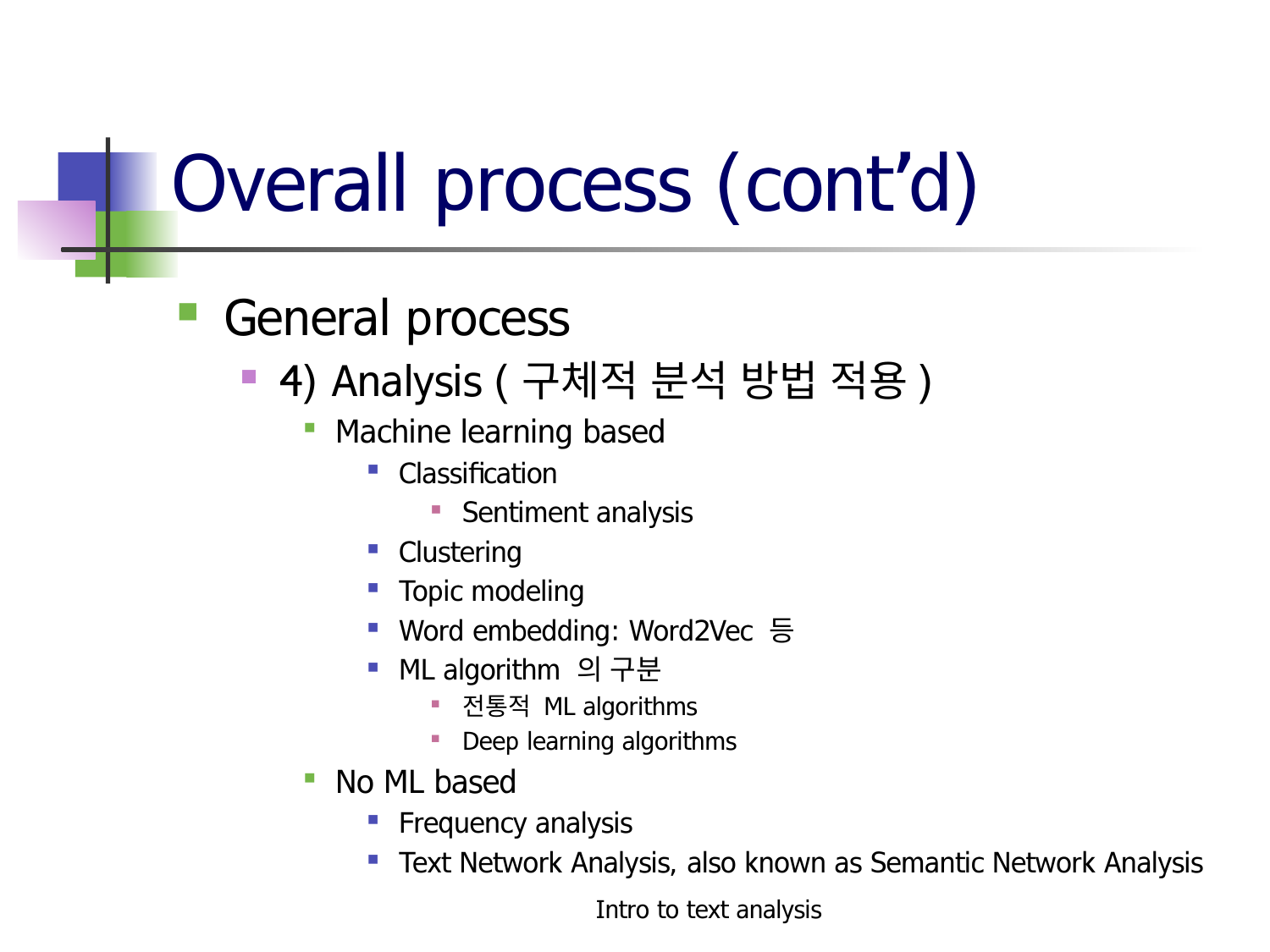

# Overall process (cont’d)
General process
4) Analysis (구체적 분석 방법 적용)
Machine learning based
Classification
Sentiment analysis
Clustering
Topic modeling
Word embedding: Word2Vec 등
ML algorithm 의 구분
전통적 ML algorithms
Deep learning algorithms
No ML based
Frequency analysis
Text Network Analysis, also known as Semantic Network Analysis

Intro to text analysis